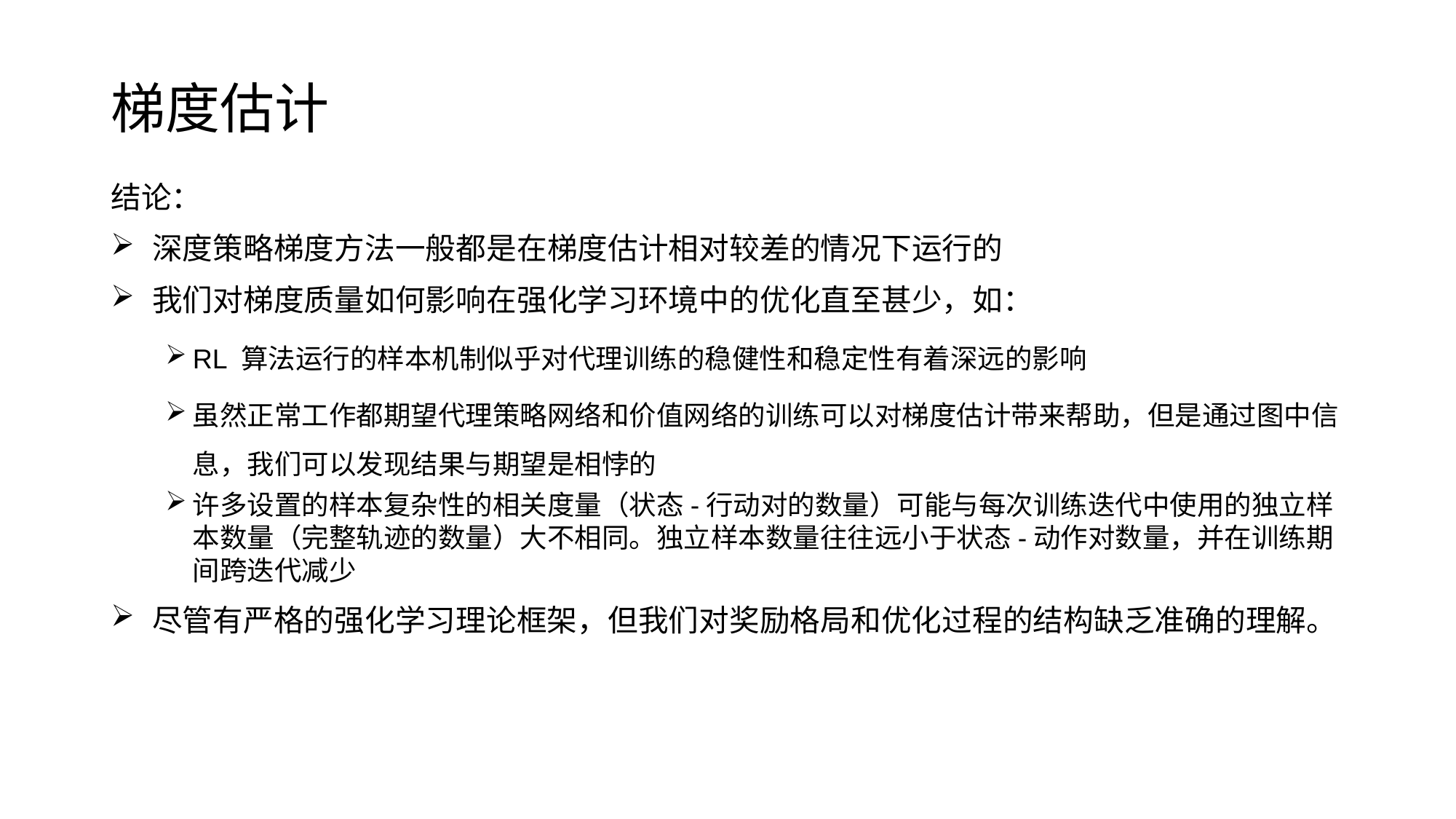

# 梯度估计
结论：
 深度策略梯度方法一般都是在梯度估计相对较差的情况下运行的
 我们对梯度质量如何影响在强化学习环境中的优化直至甚少，如：
RL 算法运行的样本机制似乎对代理训练的稳健性和稳定性有着深远的影响
虽然正常工作都期望代理策略网络和价值网络的训练可以对梯度估计带来帮助，但是通过图中信息，我们可以发现结果与期望是相悖的
许多设置的样本复杂性的相关度量（状态-行动对的数量）可能与每次训练迭代中使用的独立样本数量（完整轨迹的数量）大不相同。独立样本数量往往远小于状态-动作对数量，并在训练期间跨迭代减少
 尽管有严格的强化学习理论框架，但我们对奖励格局和优化过程的结构缺乏准确的理解。